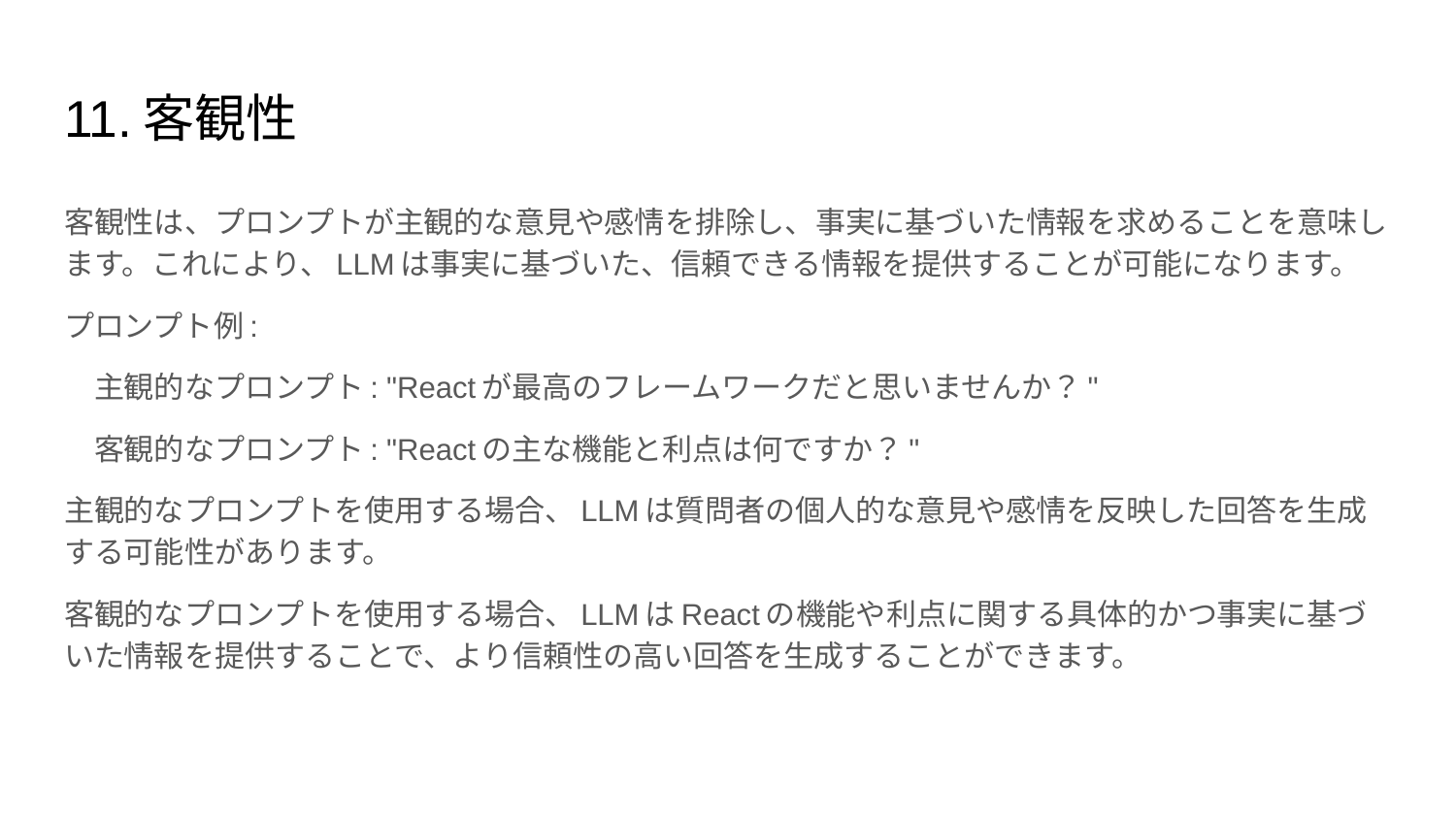

# 11.客観性
客観性は、プロンプトが主観的な意見や感情を排除し、事実に基づいた情報を求めることを意味します。これにより、LLMは事実に基づいた、信頼できる情報を提供することが可能になります。
プロンプト例:
　主観的なプロンプト: "Reactが最高のフレームワークだと思いませんか？"
　客観的なプロンプト: "Reactの主な機能と利点は何ですか？"
主観的なプロンプトを使用する場合、LLMは質問者の個人的な意見や感情を反映した回答を生成する可能性があります。
客観的なプロンプトを使用する場合、LLMはReactの機能や利点に関する具体的かつ事実に基づいた情報を提供することで、より信頼性の高い回答を生成することができます。